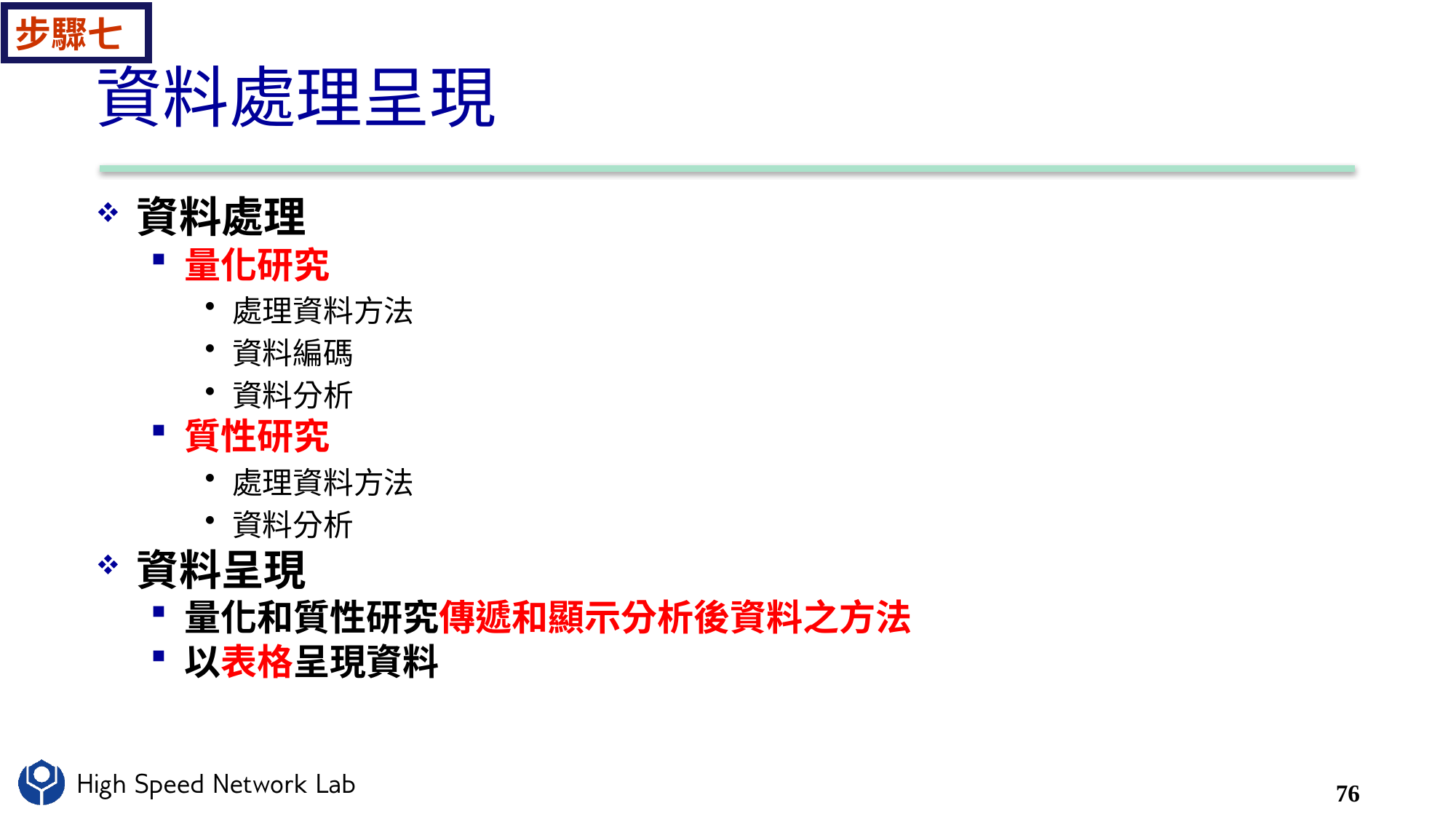

步驟七
# 資料處理呈現
資料處理
量化研究
處理資料方法
資料編碼
資料分析
質性研究
處理資料方法
資料分析
資料呈現
量化和質性研究傳遞和顯示分析後資料之方法
以表格呈現資料

76